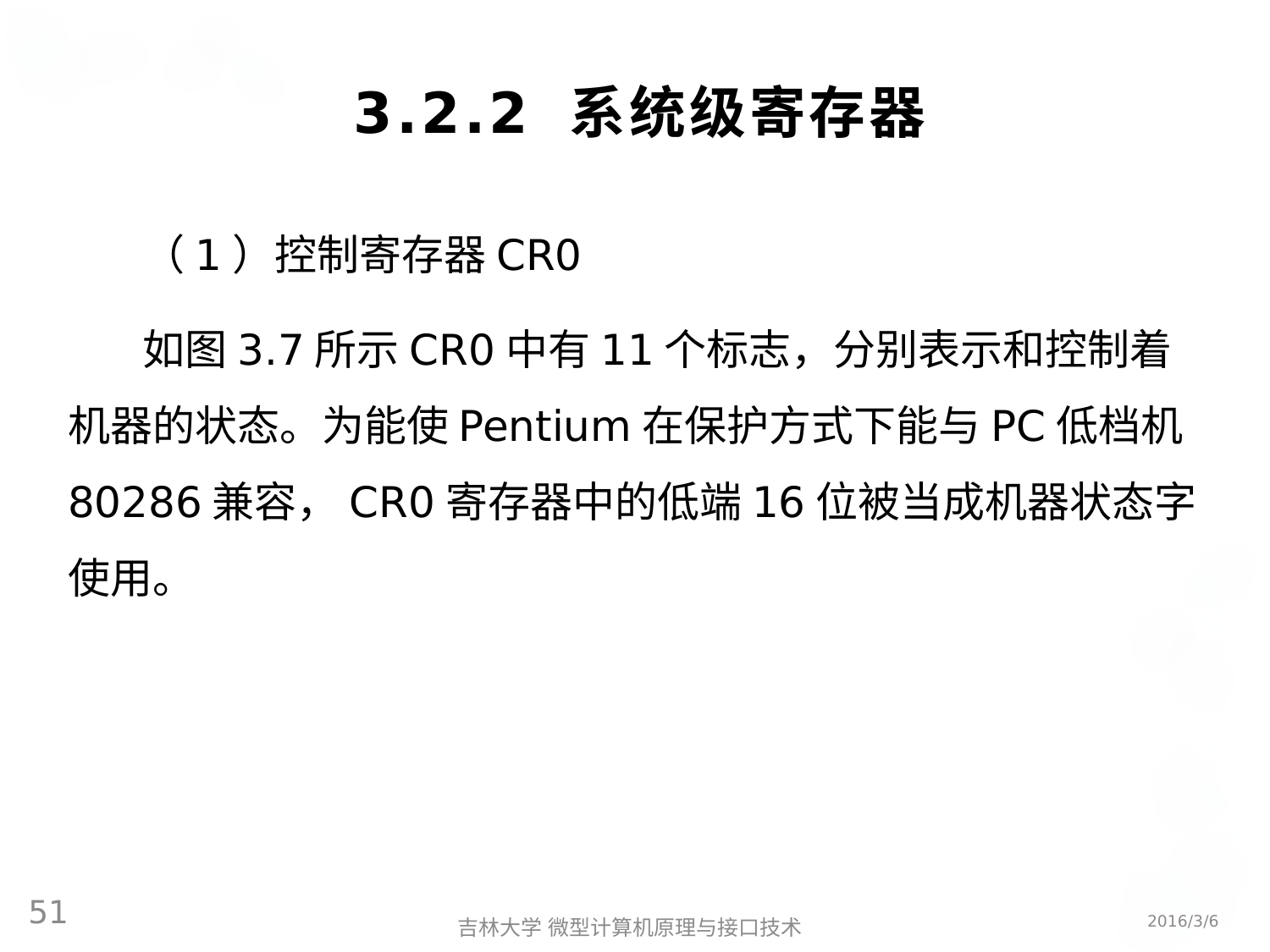

# 3.2.2 系统级寄存器
（1）控制寄存器CR0
如图3.7所示CR0中有11个标志，分别表示和控制着机器的状态。为能使Pentium在保护方式下能与PC低档机80286兼容，CR0寄存器中的低端16位被当成机器状态字使用。

51
2016/3/6
吉林大学 微型计算机原理与接口技术